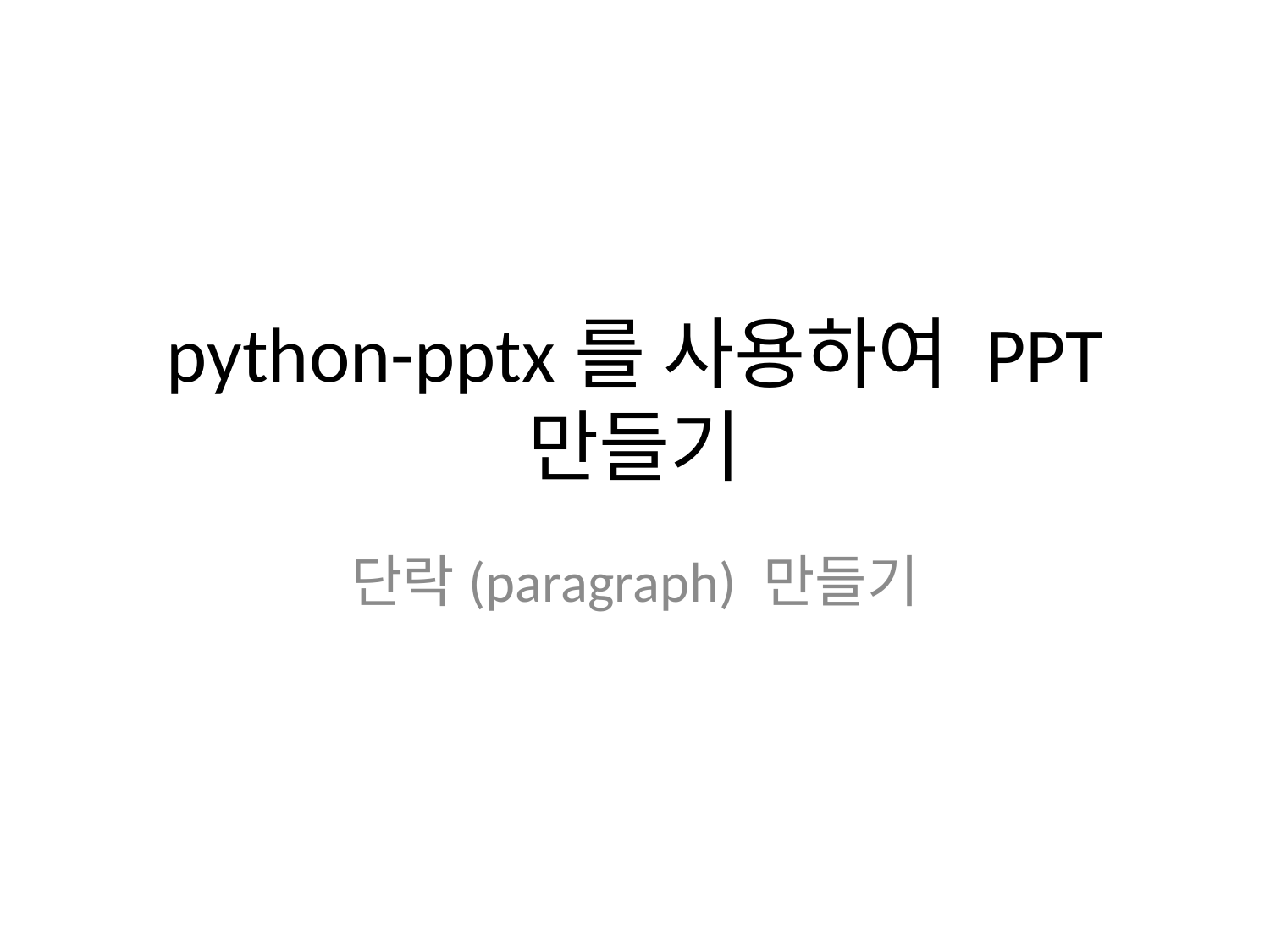

# python-pptx를 사용하여 PPT 만들기
단락(paragraph) 만들기